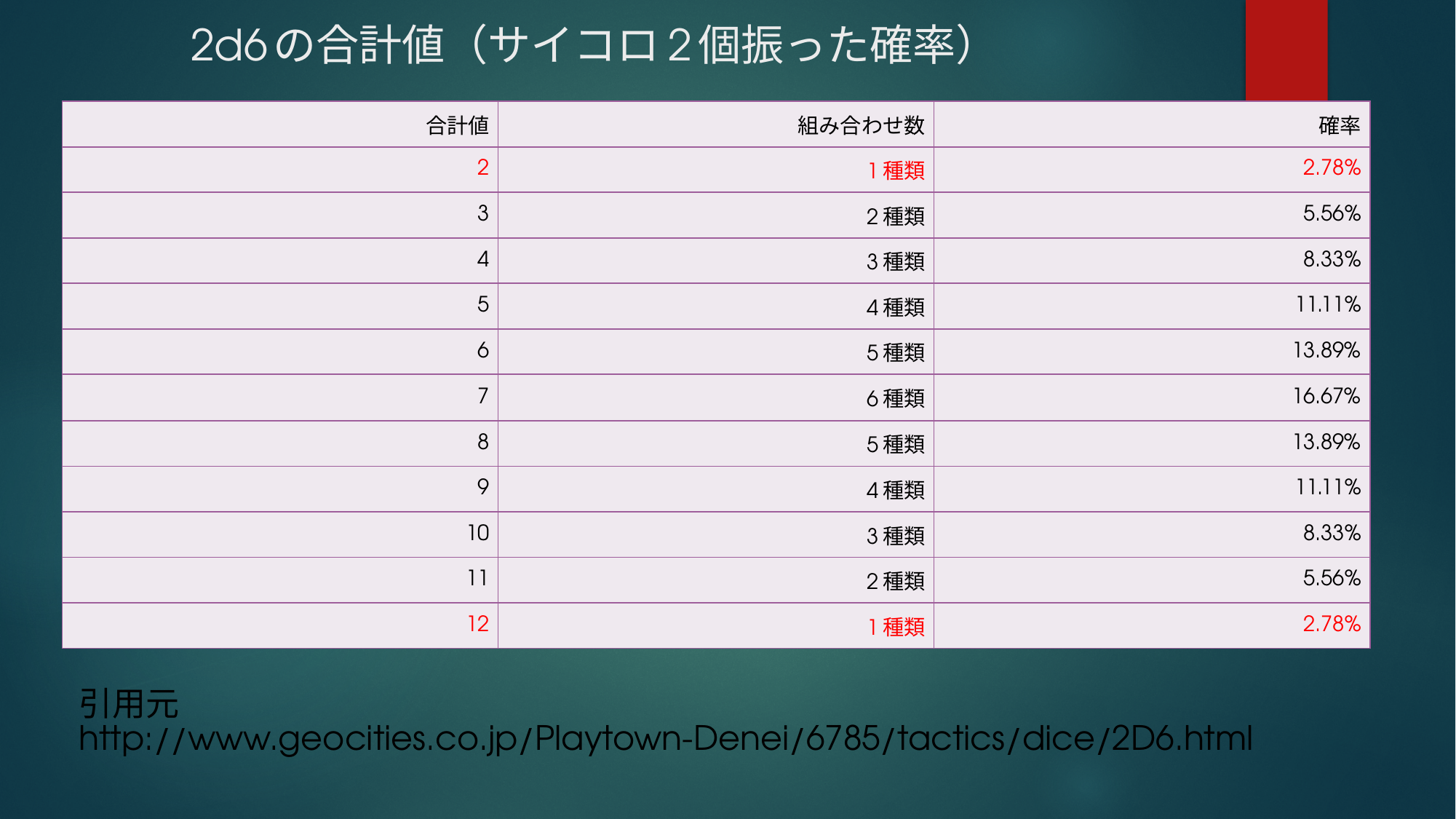

# 2d6の合計値（サイコロ2個振った確率）
| 合計値 | 組み合わせ数 | 確率 |
| --- | --- | --- |
| 2 | 1種類 | 2.78% |
| 3 | 2種類 | 5.56% |
| 4 | 3種類 | 8.33% |
| 5 | 4種類 | 11.11% |
| 6 | 5種類 | 13.89% |
| 7 | 6種類 | 16.67% |
| 8 | 5種類 | 13.89% |
| 9 | 4種類 | 11.11% |
| 10 | 3種類 | 8.33% |
| 11 | 2種類 | 5.56% |
| 12 | 1種類 | 2.78% |
引用元
http://www.geocities.co.jp/Playtown-Denei/6785/tactics/dice/2D6.html